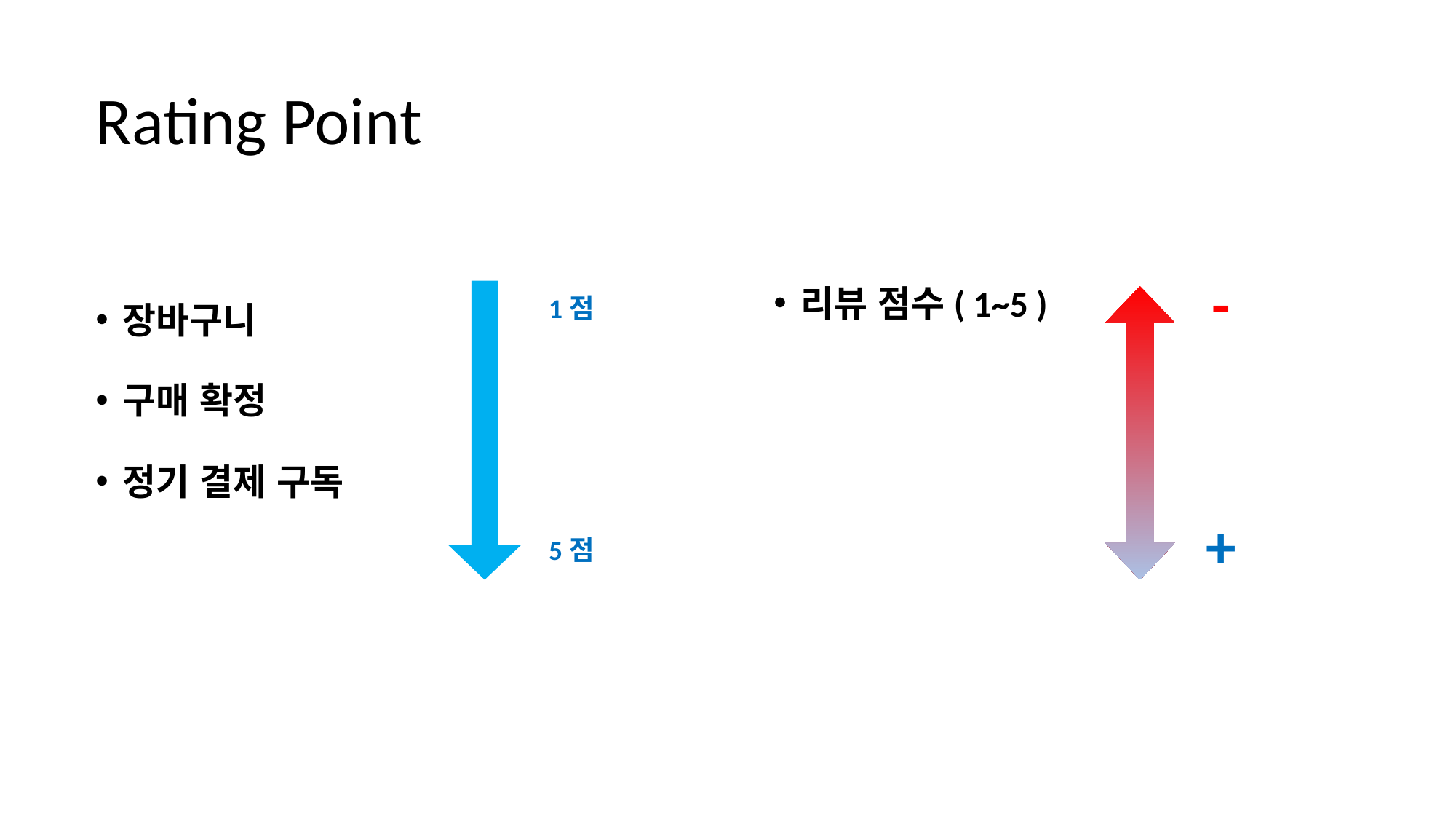

# Rating Point
리뷰 점수( 1~5 )
-
장바구니
구매 확정
정기 결제 구독

1점

+
5점